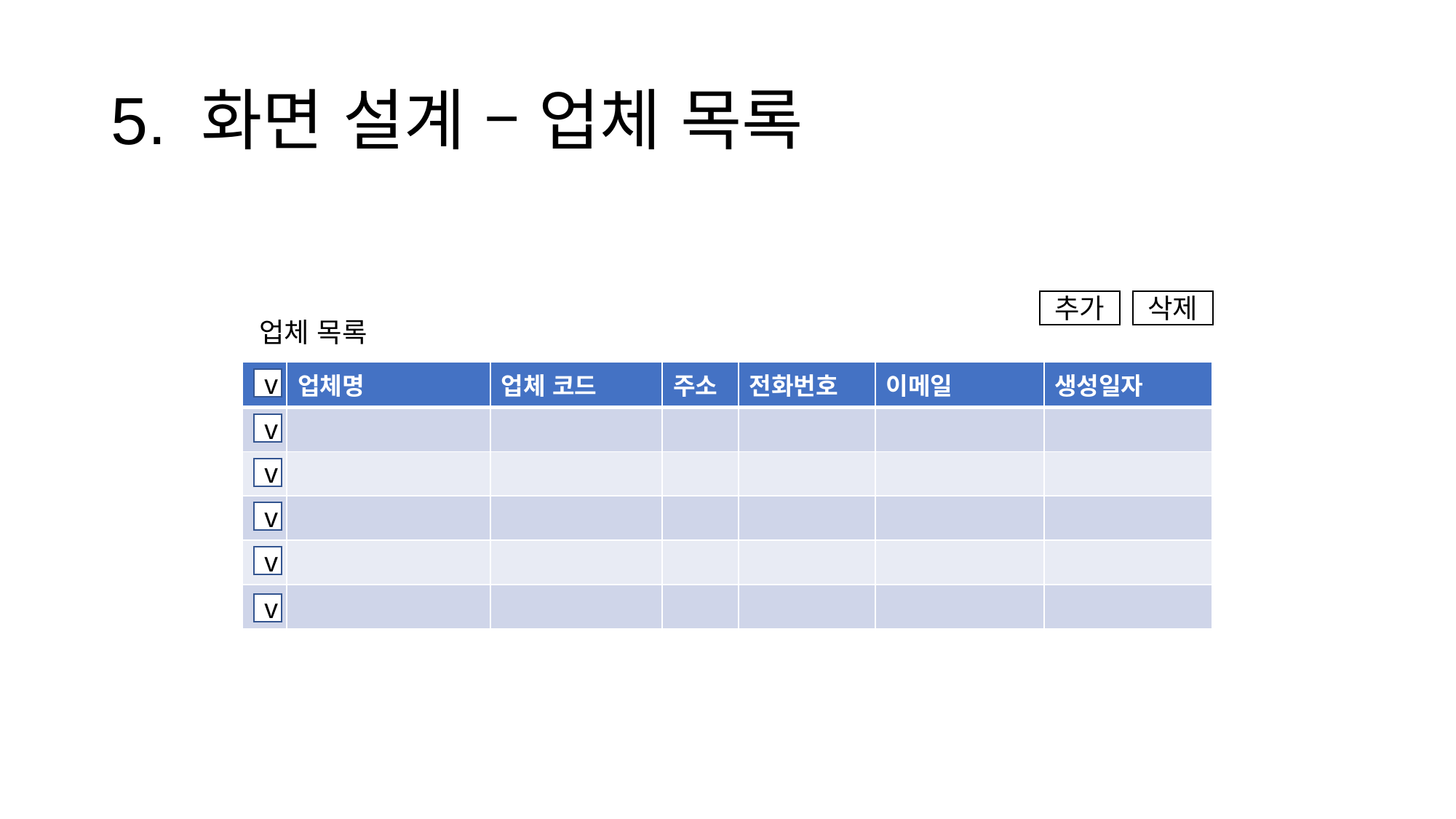

# 5. 화면 설계 – 업체 목록
추가
삭제
업체 목록
|  | 업체명 | 업체 코드 | 주소 | 전화번호 | 이메일 | 생성일자 |
| --- | --- | --- | --- | --- | --- | --- |
|  |  |  |  |  |  |  |
|  |  |  |  |  |  |  |
|  |  |  |  |  |  |  |
|  |  |  |  |  |  |  |
|  |  |  |  |  |  |  |
v
v
v
v
v
v